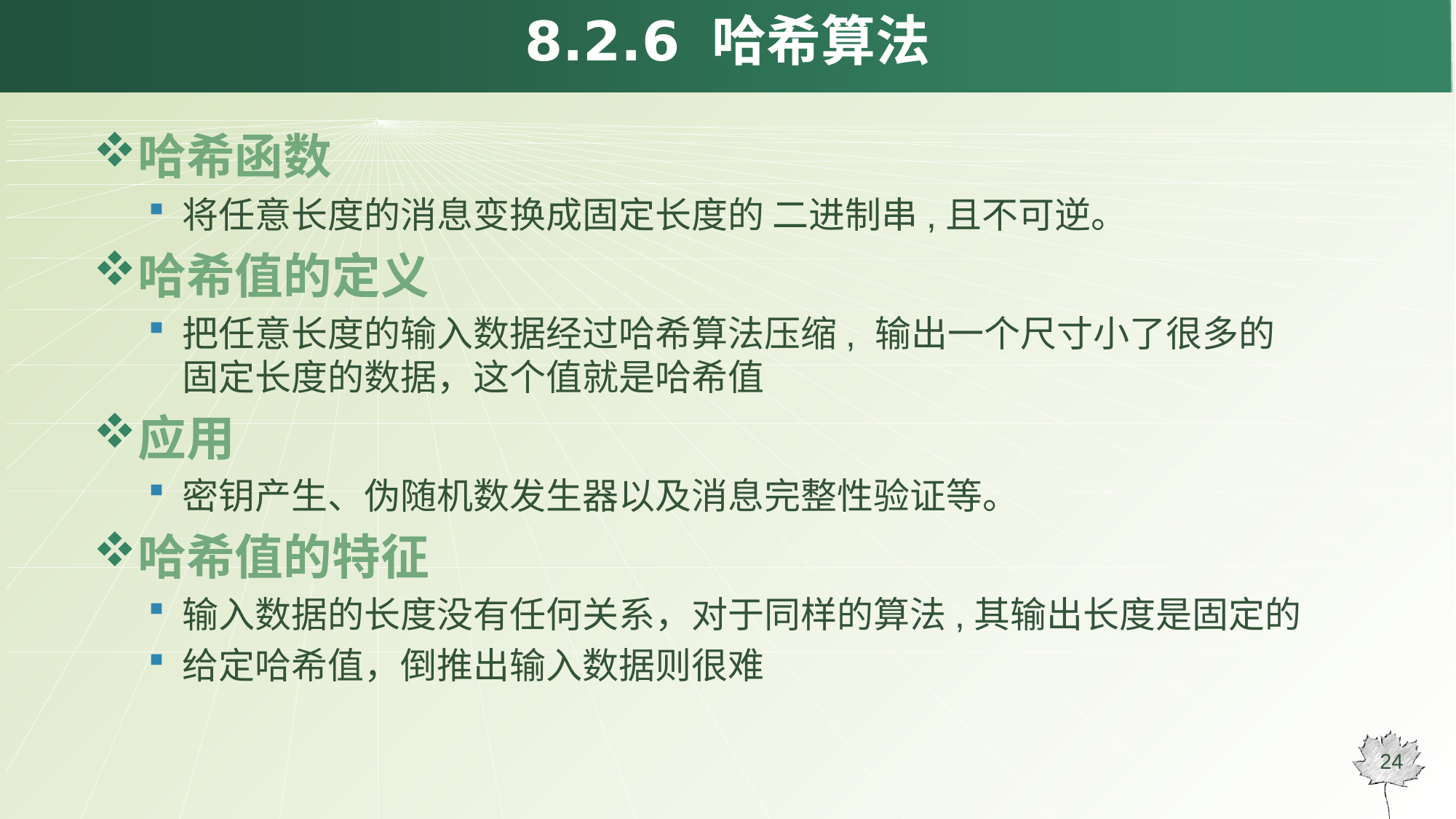

# 8.2.6 哈希算法
哈希函数
将任意长度的消息变换成固定长度的 二进制串,且不可逆。
哈希值的定义
把任意长度的输入数据经过哈希算法压缩, 输出一个尺寸小了很多的固定长度的数据，这个值就是哈希值
应用
密钥产生、伪随机数发生器以及消息完整性验证等。
哈希值的特征
输入数据的长度没有任何关系，对于同样的算法,其输出长度是固定的
给定哈希值，倒推出输入数据则很难
24